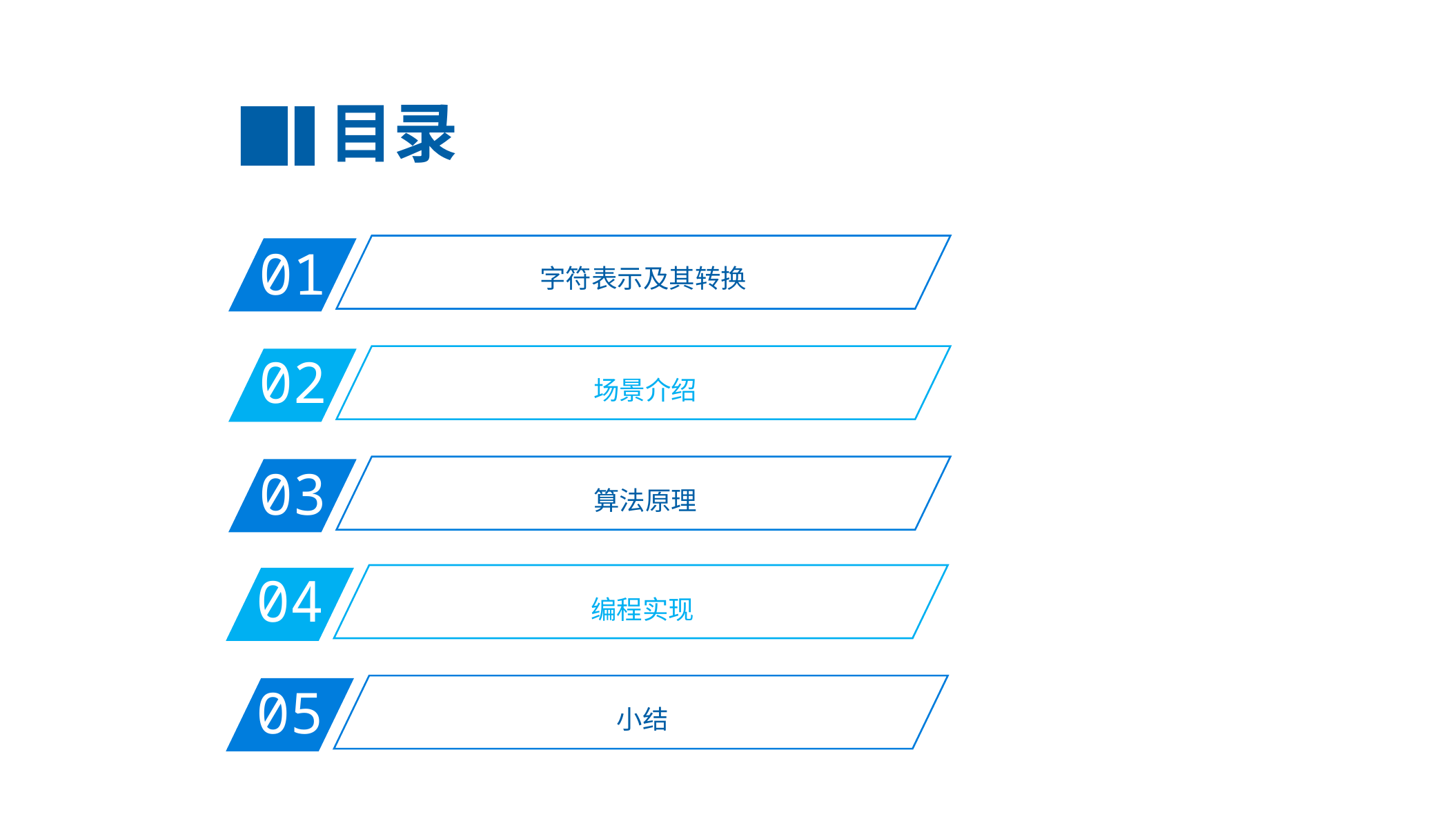

目录

01

字符表示及其转换
02

场景介绍
03

算法原理
04

编程实现
05

小结